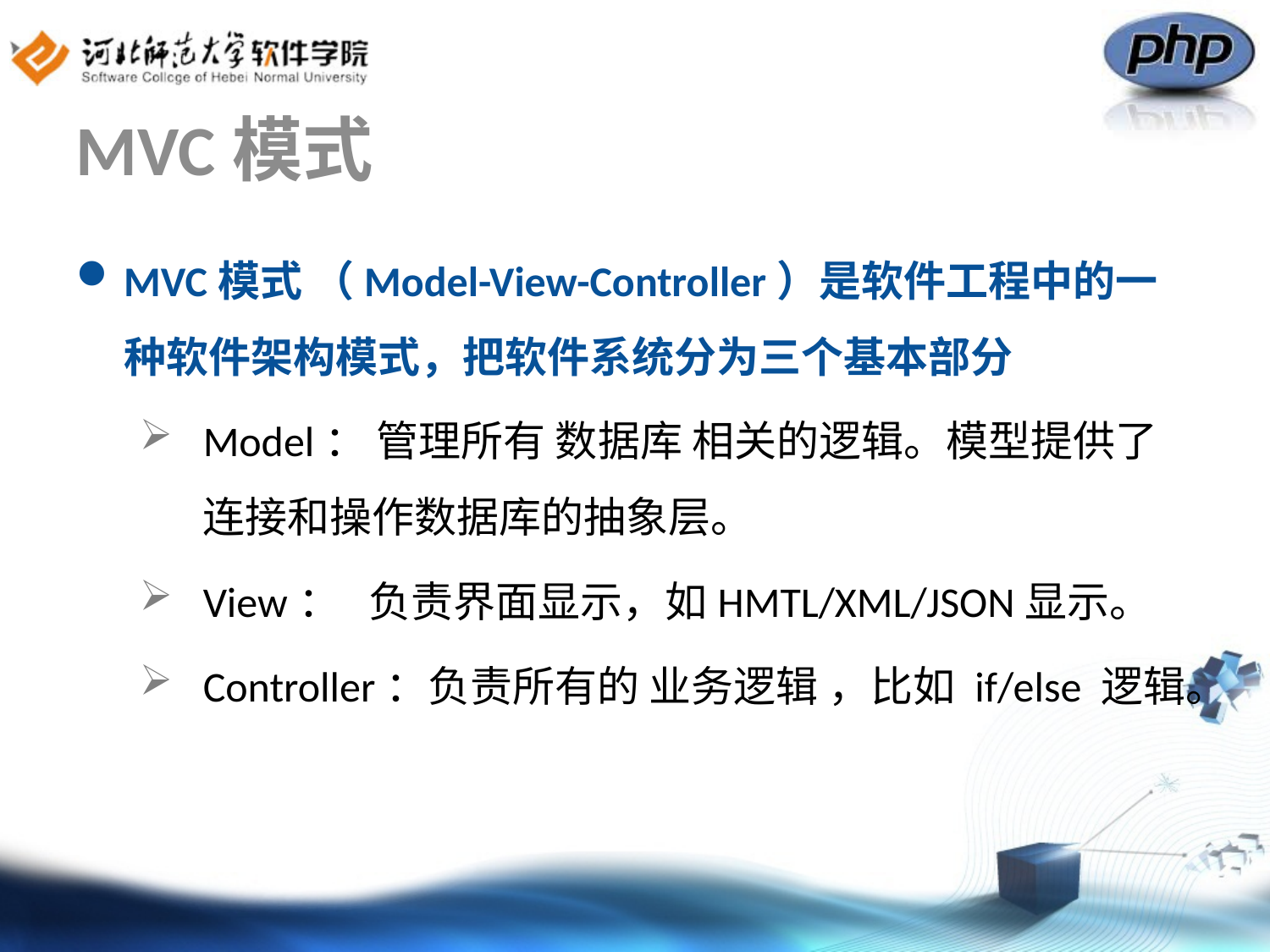

# MVC模式
MVC模式 （Model-View-Controller）是软件工程中的一种软件架构模式，把软件系统分为三个基本部分
Model： 管理所有 数据库 相关的逻辑。模型提供了连接和操作数据库的抽象层。
View：   负责界面显示，如HMTL/XML/JSON显示。
Controller：负责所有的 业务逻辑 ，比如 if/else 逻辑。